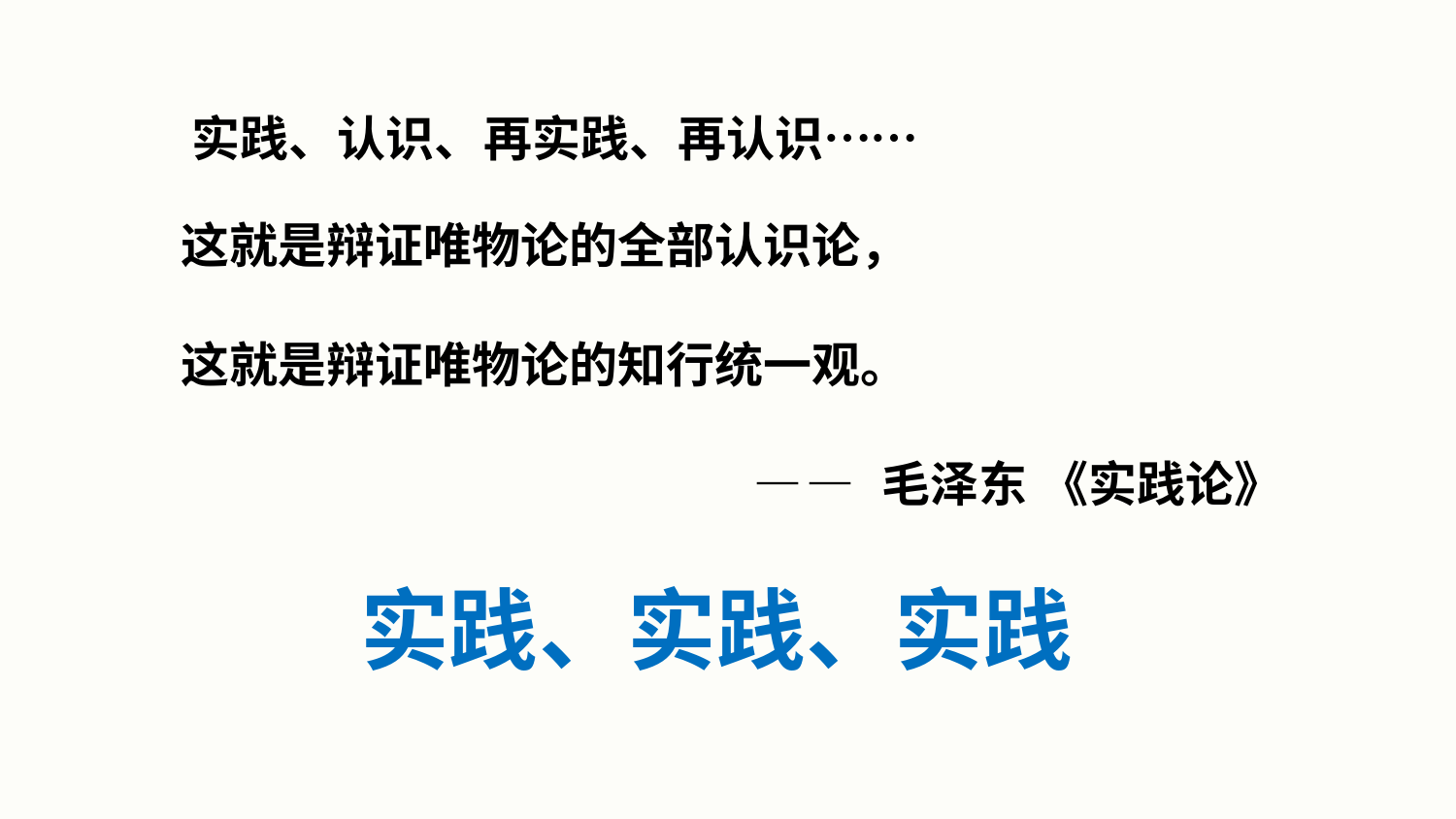

# 实践、认识、再实践、再认识……
这就是辩证唯物论的全部认识论，

这就是辩证唯物论的知行统一观。

—— 毛泽东 《实践论》

实践、实践、实践